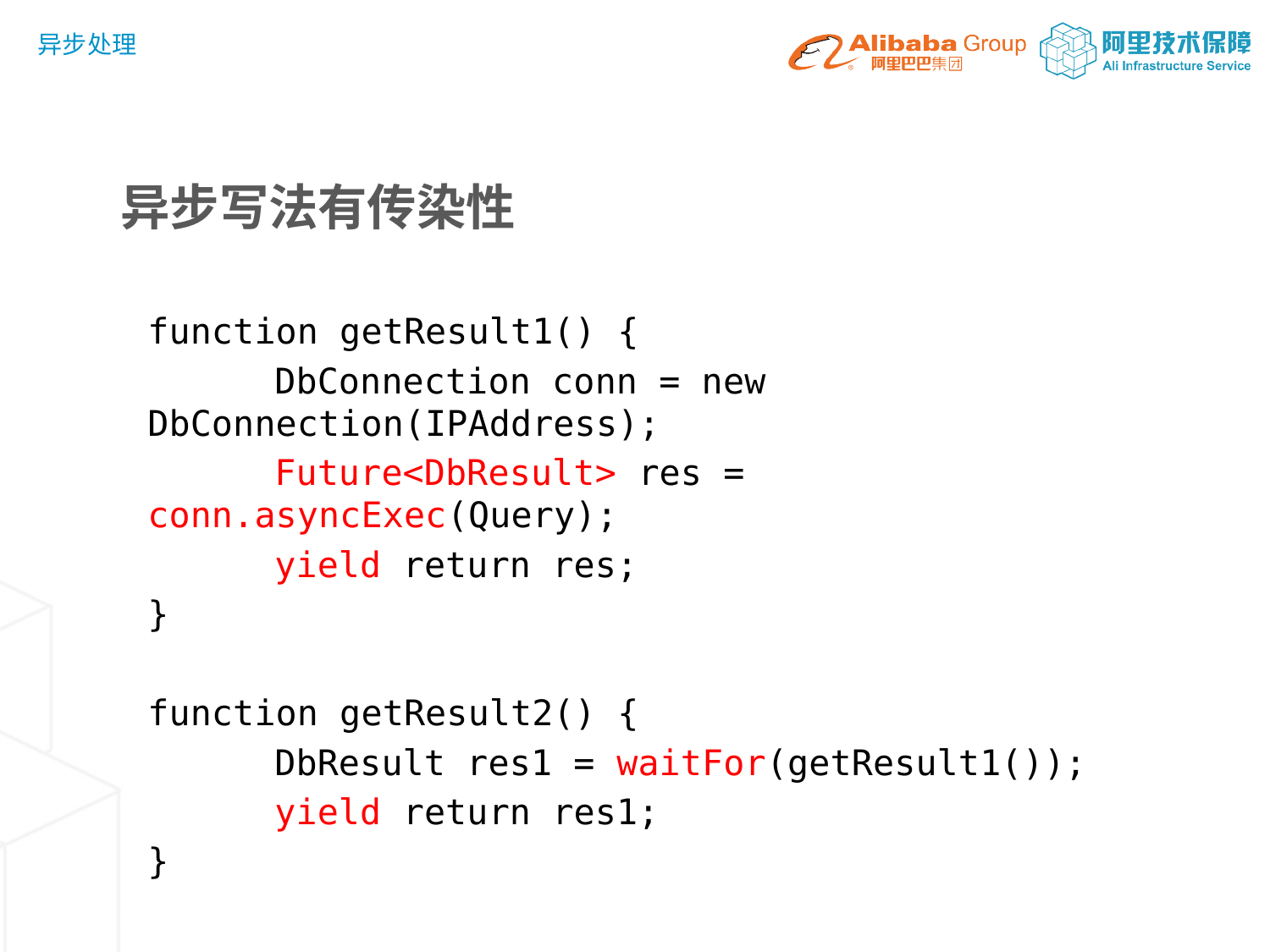

异步处理
异步写法有传染性
function getResult1() {
	DbConnection conn = new DbConnection(IPAddress);
	Future<DbResult> res = conn.asyncExec(Query);
	yield return res;
}

function getResult2() {
	DbResult res1 = waitFor(getResult1());
	yield return res1;
}